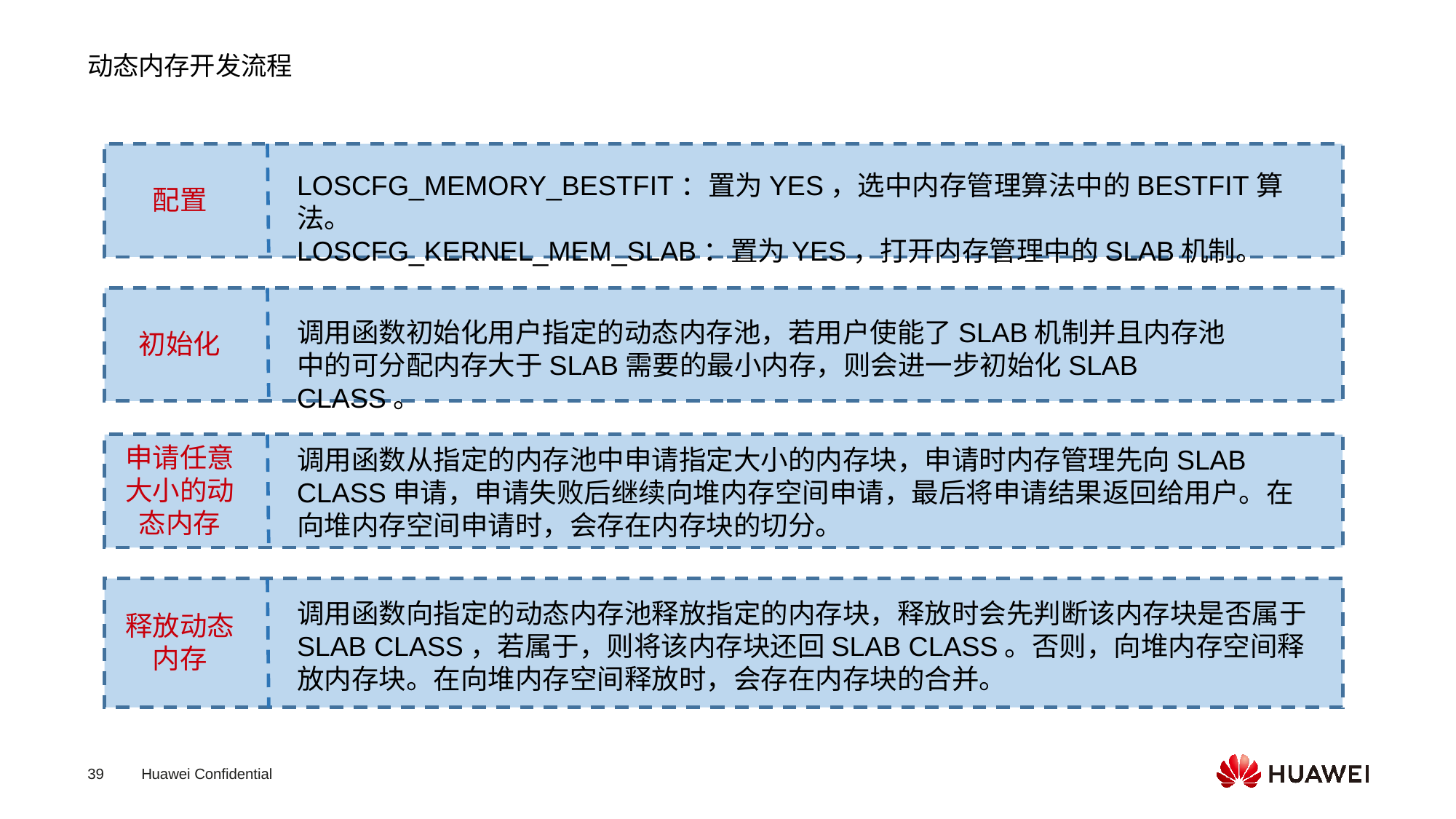

# 动态内存开发流程

配置

LOSCFG_MEMORY_BESTFIT：置为YES，选中内存管理算法中的BESTFIT算法。
LOSCFG_KERNEL_MEM_SLAB：置为YES，打开内存管理中的SLAB机制。

初始化

调用函数初始化用户指定的动态内存池，若用户使能了SLAB机制并且内存池中的可分配内存大于SLAB需要的最小内存，则会进一步初始化SLAB CLASS。

申请任意大小的动态内存
调用函数从指定的内存池中申请指定大小的内存块，申请时内存管理先向SLAB CLASS申请，申请失败后继续向堆内存空间申请，最后将申请结果返回给用户。在向堆内存空间申请时，会存在内存块的切分。

释放动态内存
调用函数向指定的动态内存池释放指定的内存块，释放时会先判断该内存块是否属于SLAB CLASS，若属于，则将该内存块还回SLAB CLASS。否则，向堆内存空间释放内存块。在向堆内存空间释放时，会存在内存块的合并。